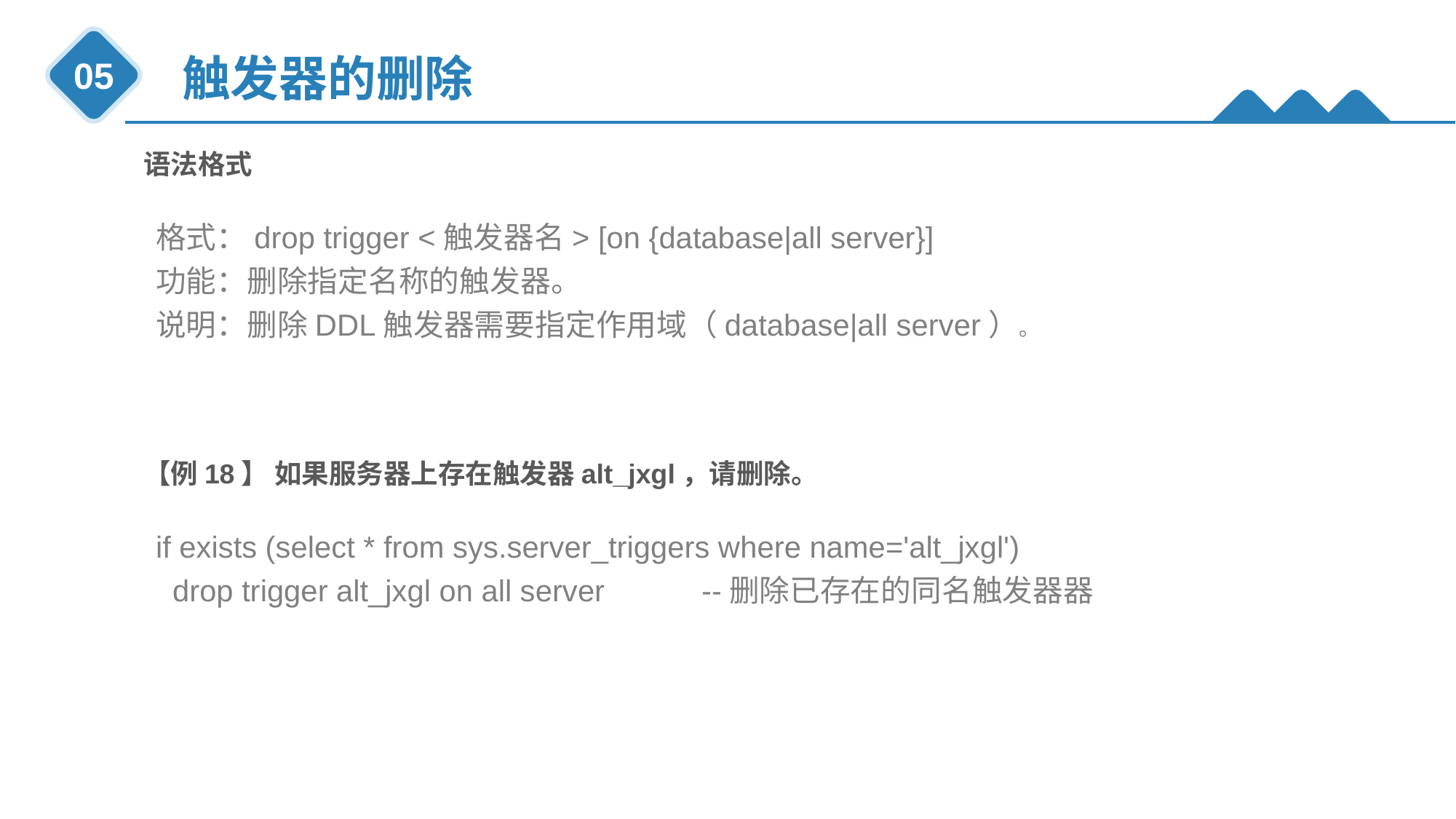

触发器的删除
05

语法格式
格式：drop trigger <触发器名> [on {database|all server}]
功能：删除指定名称的触发器。
说明：删除DDL触发器需要指定作用域（database|all server）。
【例18】 如果服务器上存在触发器alt_jxgl，请删除。
if exists (select * from sys.server_triggers where name='alt_jxgl')
  drop trigger alt_jxgl on all server 	--删除已存在的同名触发器器